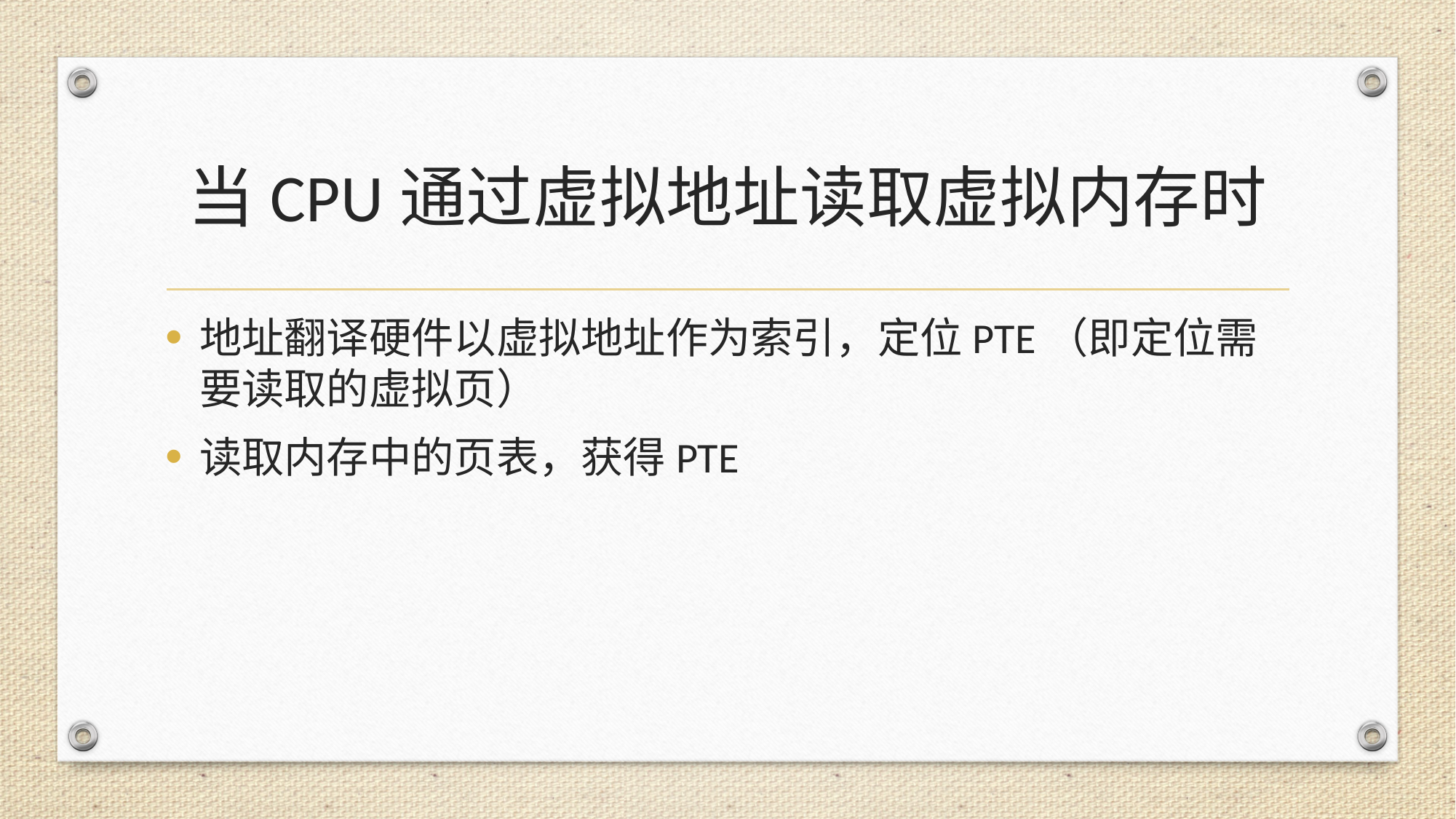

# 当CPU通过虚拟地址读取虚拟内存时
地址翻译硬件以虚拟地址作为索引，定位PTE（即定位需要读取的虚拟页）
读取内存中的页表，获得PTE